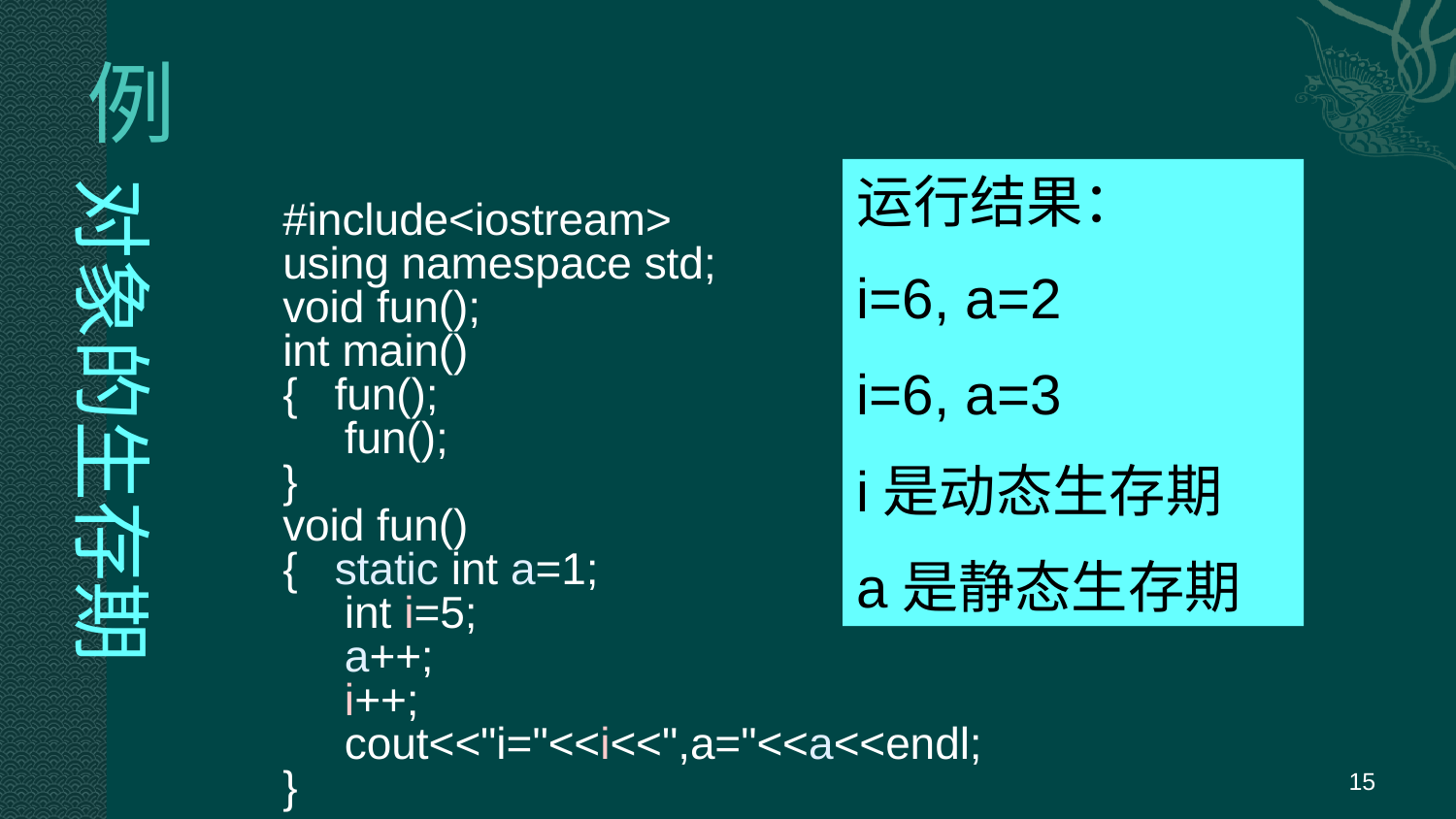

# 例
运行结果：
i=6, a=2
i=6, a=3
i是动态生存期
a是静态生存期
对象的生存期
#include<iostream>
using namespace std;
void fun();
int main()
{   fun();
     fun();
}
void fun()
{   static int a=1;
     int i=5;
     a++;
     i++;
     cout<<"i="<<i<<",a="<<a<<endl;
}
15